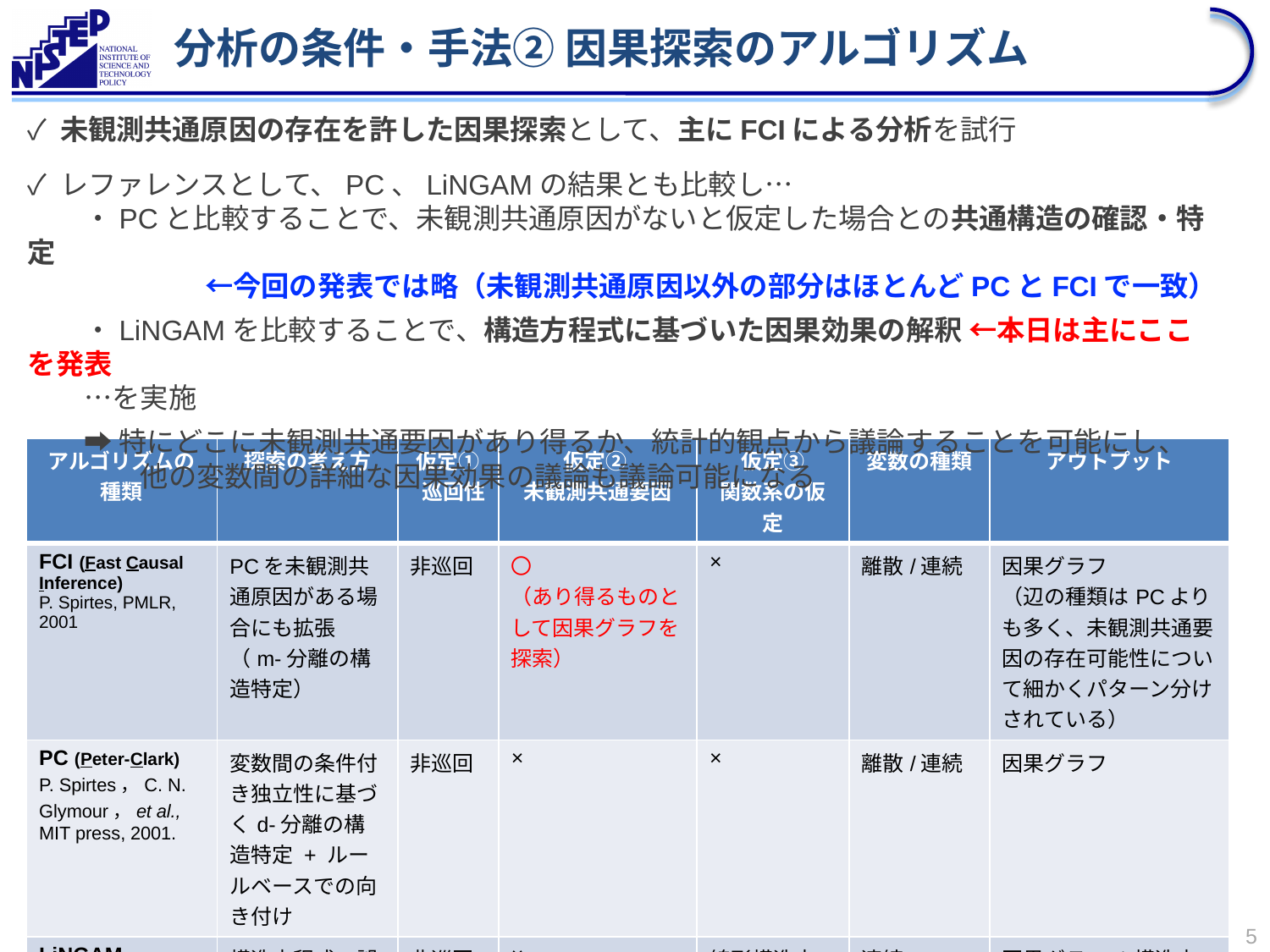

# 分析の条件・手法② 因果探索のアルゴリズム
✓ 未観測共通原因の存在を許した因果探索として、主にFCIによる分析を試行
✓ レファレンスとして、PC、LiNGAMの結果とも比較し…
　　・PCと比較することで、未観測共通原因がないと仮定した場合との共通構造の確認・特定
　　　←今回の発表では略（未観測共通原因以外の部分はほとんどPCとFCIで一致）
　　・LiNGAMを比較することで、構造方程式に基づいた因果効果の解釈 ←本日は主にここを発表
　　…を実施
　　➡ 特にどこに未観測共通要因があり得るか、統計的観点から議論することを可能にし、
　　　　他の変数間の詳細な因果効果の議論も議論可能になる
| アルゴリズムの種類 | 探索の考え方 | 仮定① 巡回性 | 仮定② 未観測共通要因 | 仮定③ 関数系の仮定 | 変数の種類 | アウトプット |
| --- | --- | --- | --- | --- | --- | --- |
| FCI (Fast Causal Inference) P. Spirtes, PMLR, 2001 | PCを未観測共通原因がある場合にも拡張（m-分離の構造特定） | 非巡回 | 〇 （あり得るものとして因果グラフを探索） | × | 離散/連続 | 因果グラフ （辺の種類はPCよりも多く、未観測共通要因の存在可能性について細かくパターン分けされている） |
| PC (Peter-Clark) P. Spirtes，C. N. Glymour，et al., MIT press, 2001. | 変数間の条件付き独立性に基づくd-分離の構造特定 + ルールベースでの向き付け | 非巡回 | × | × | 離散/連続 | 因果グラフ |
| LiNGAM S.Shimizu, JMLR, 2006 S. Shimizu, et al., JMLR, 2011. | 構造方程式の誤差変数の依存性の最小化 | 非巡回 | × | 線形構造方程式 | 連続 | 因果グラフ ＋構造方程式の因果係数の推定値 |
5